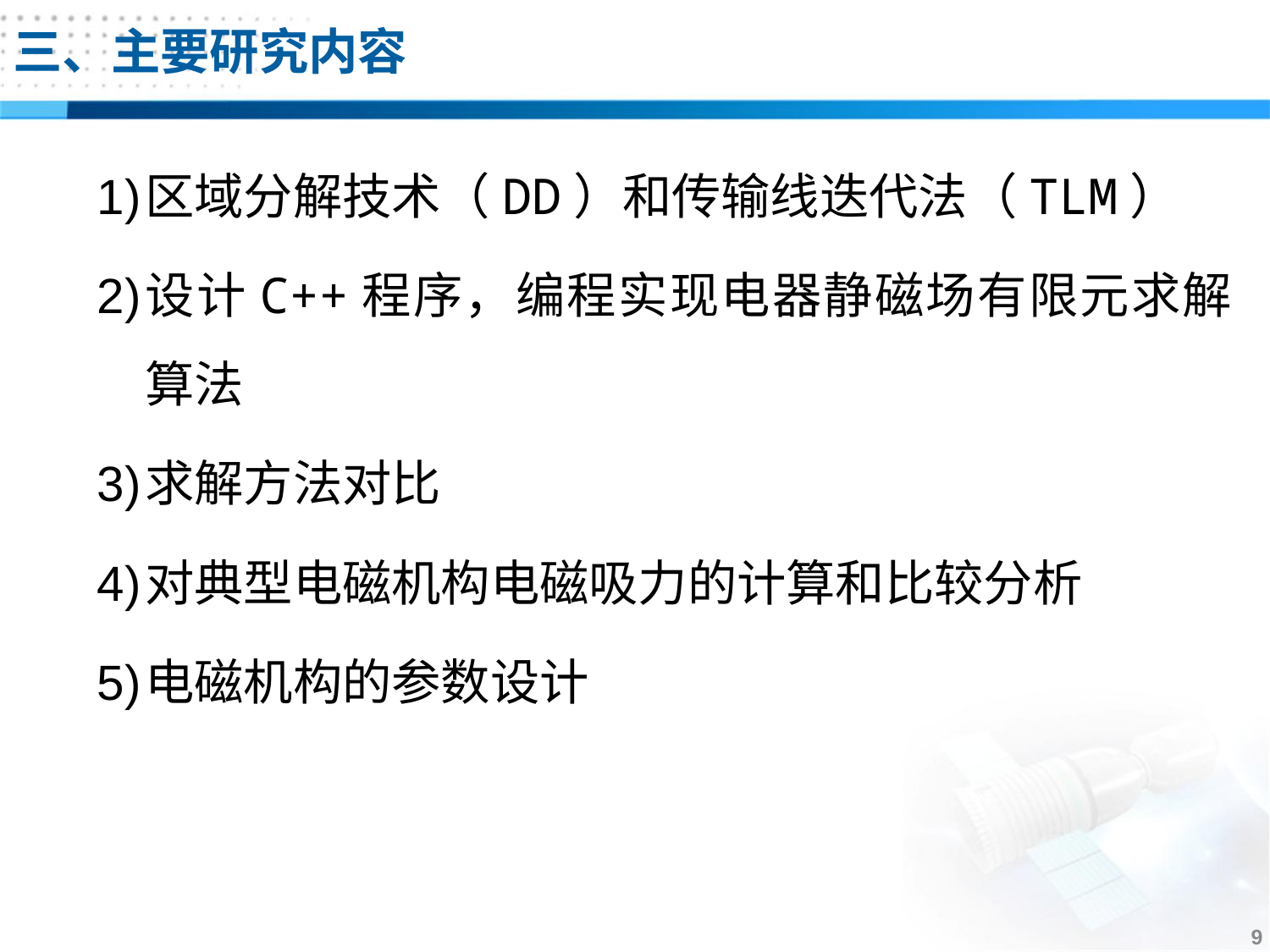

三、主要研究内容
区域分解技术（DD）和传输线迭代法（TLM）
设计C++程序，编程实现电器静磁场有限元求解算法
求解方法对比
对典型电磁机构电磁吸力的计算和比较分析
电磁机构的参数设计

9